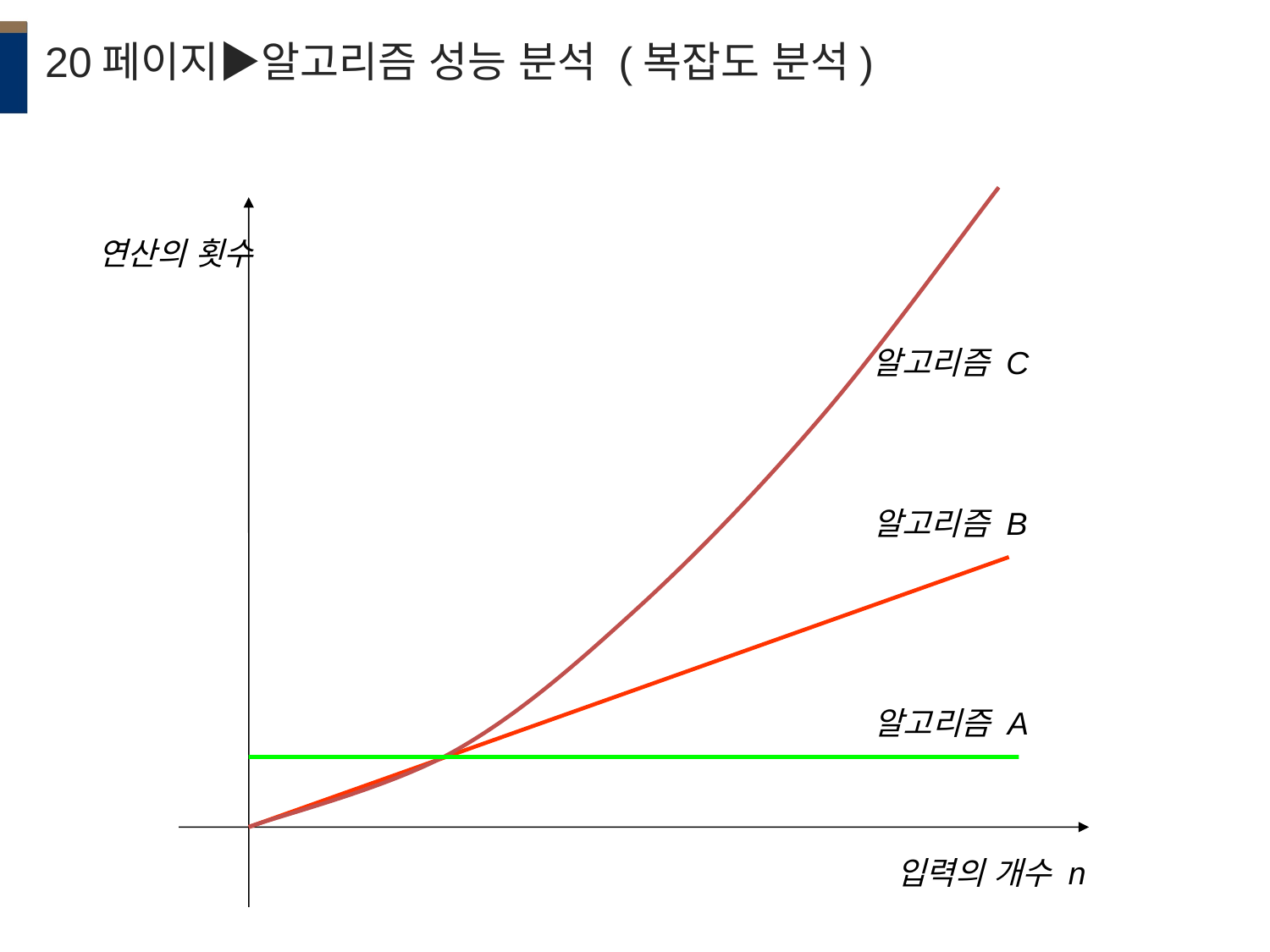

# 20페이지▶알고리즘 성능 분석 (복잡도 분석)

연산의 횟수
알고리즘 C
알고리즘 B

알고리즘 A

입력의 개수 n